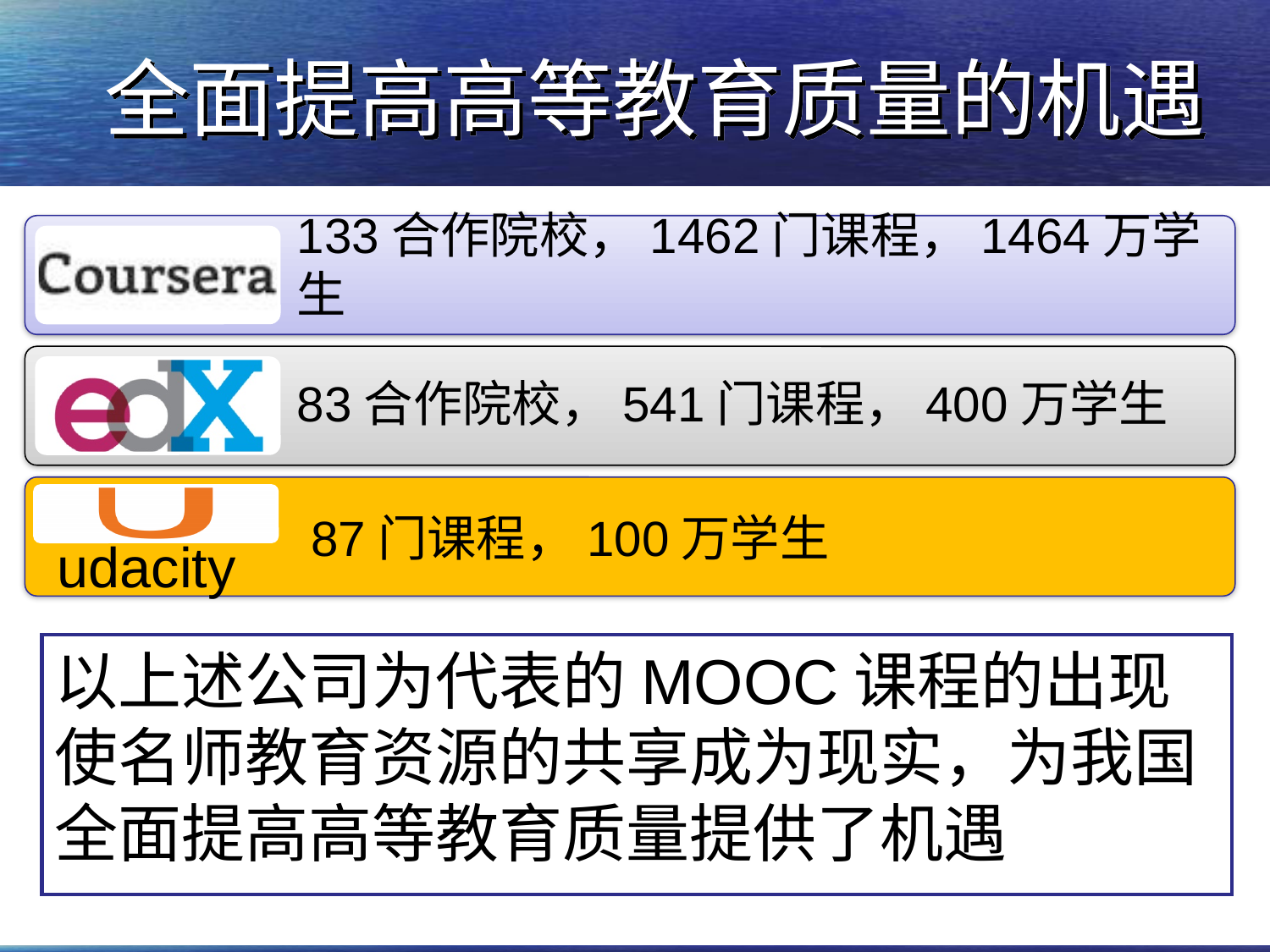

# 全面提高高等教育质量的机遇
133合作院校，1462门课程，1464万学生

83合作院校，541门课程，400万学生
 87门课程，100万学生

udacity
以上述公司为代表的MOOC课程的出现使名师教育资源的共享成为现实，为我国全面提高高等教育质量提供了机遇